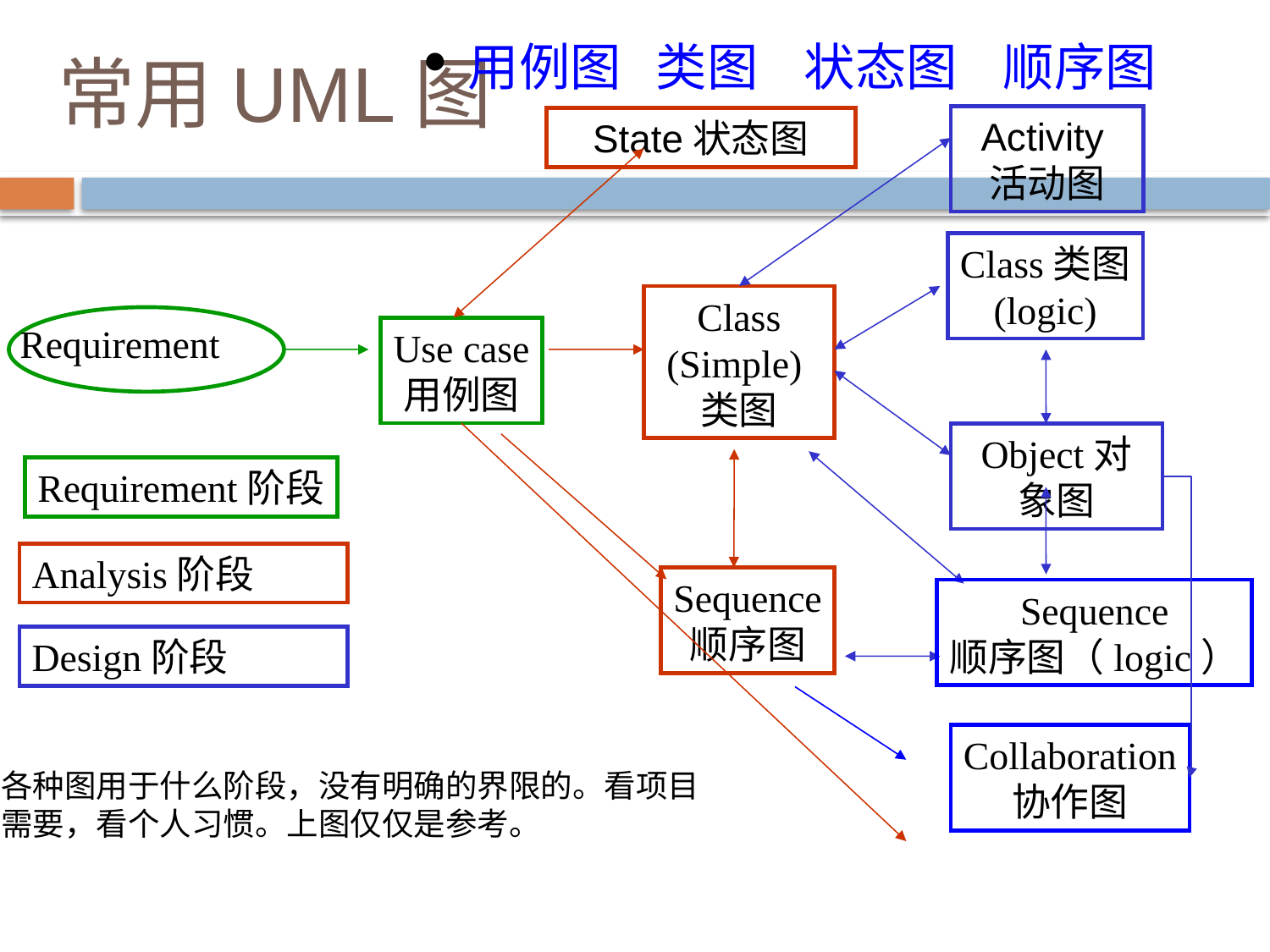

用例图   类图    状态图    顺序图
# 常用UML图
Activity活动图
State状态图

Class类图
(logic)
Class
(Simple)类图

Requirement
Use case
用例图

Object对象图

Requirement阶段

Analysis阶段
Sequence
顺序图
Sequence
顺序图（logic）
Design阶段

Collaboration
协作图
各种图用于什么阶段，没有明确的界限的。看项目需要，看个人习惯。上图仅仅是参考。